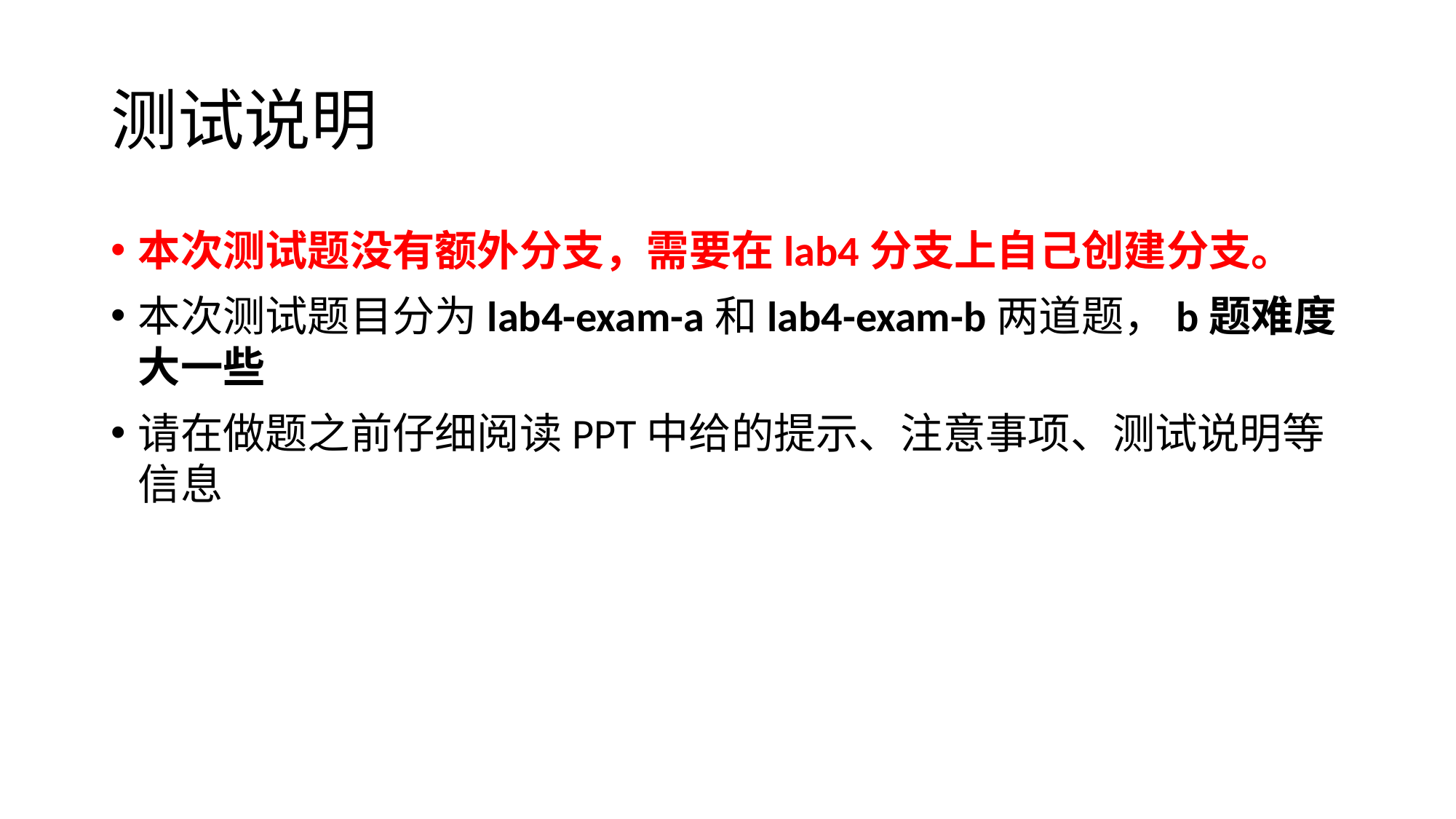

# 测试说明
本次测试题没有额外分支，需要在lab4分支上自己创建分支。
本次测试题目分为lab4-exam-a和lab4-exam-b两道题，b题难度大一些
请在做题之前仔细阅读PPT中给的提示、注意事项、测试说明等信息